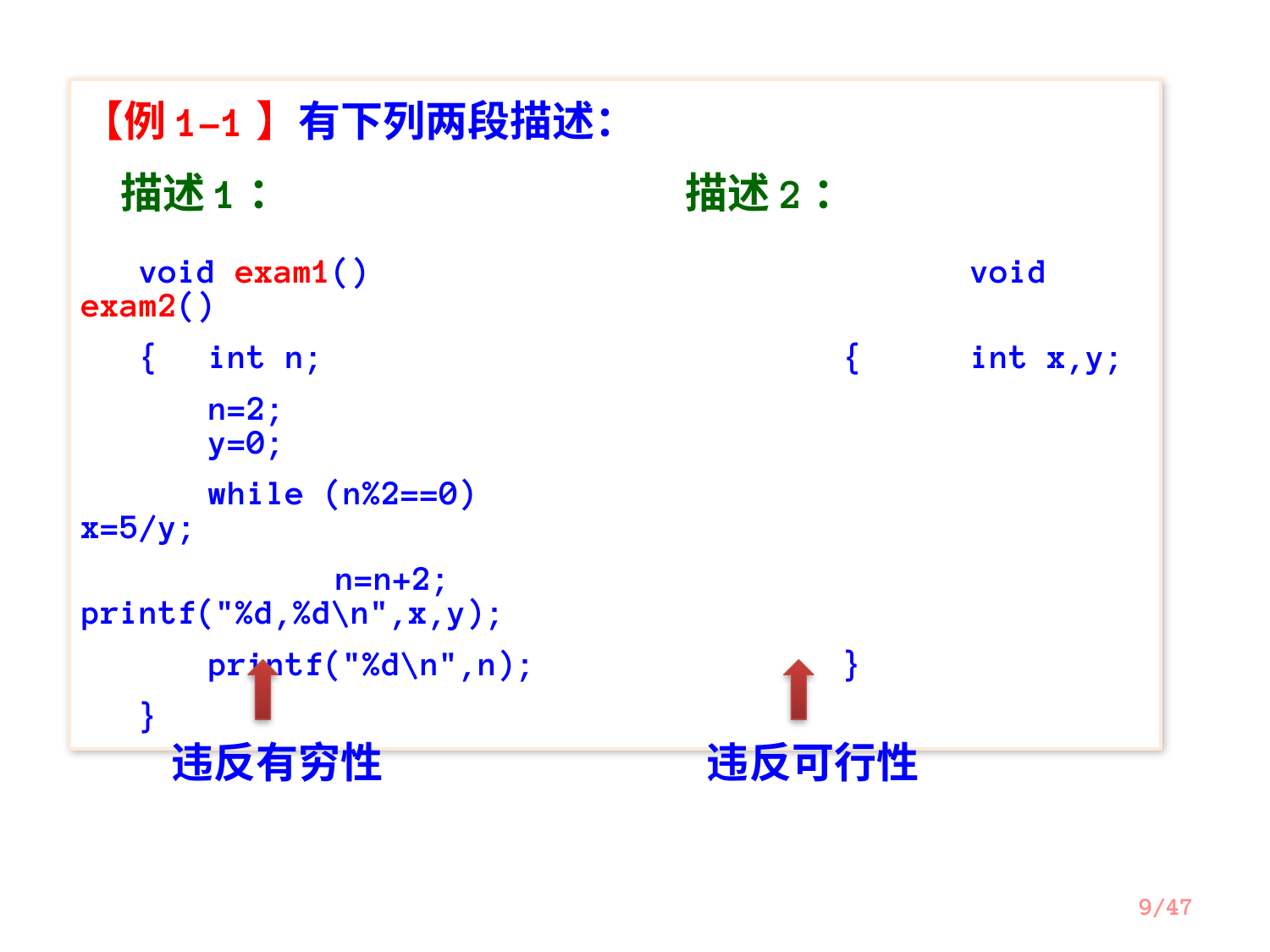

【例1-1】有下列两段描述：
   描述1：			          描述2：
   void exam1()			    		void exam2()
   {	int n;			         	{	int x,y;
   	n=2;	 		   					y=0;
    	while (n%2==0)			 		x=5/y;
     		n=n+2;			        	printf("%d,%d\n",x,y);
    	printf("%d\n",n);		 	}
   }

违反有穷性
违反可行性
9/47